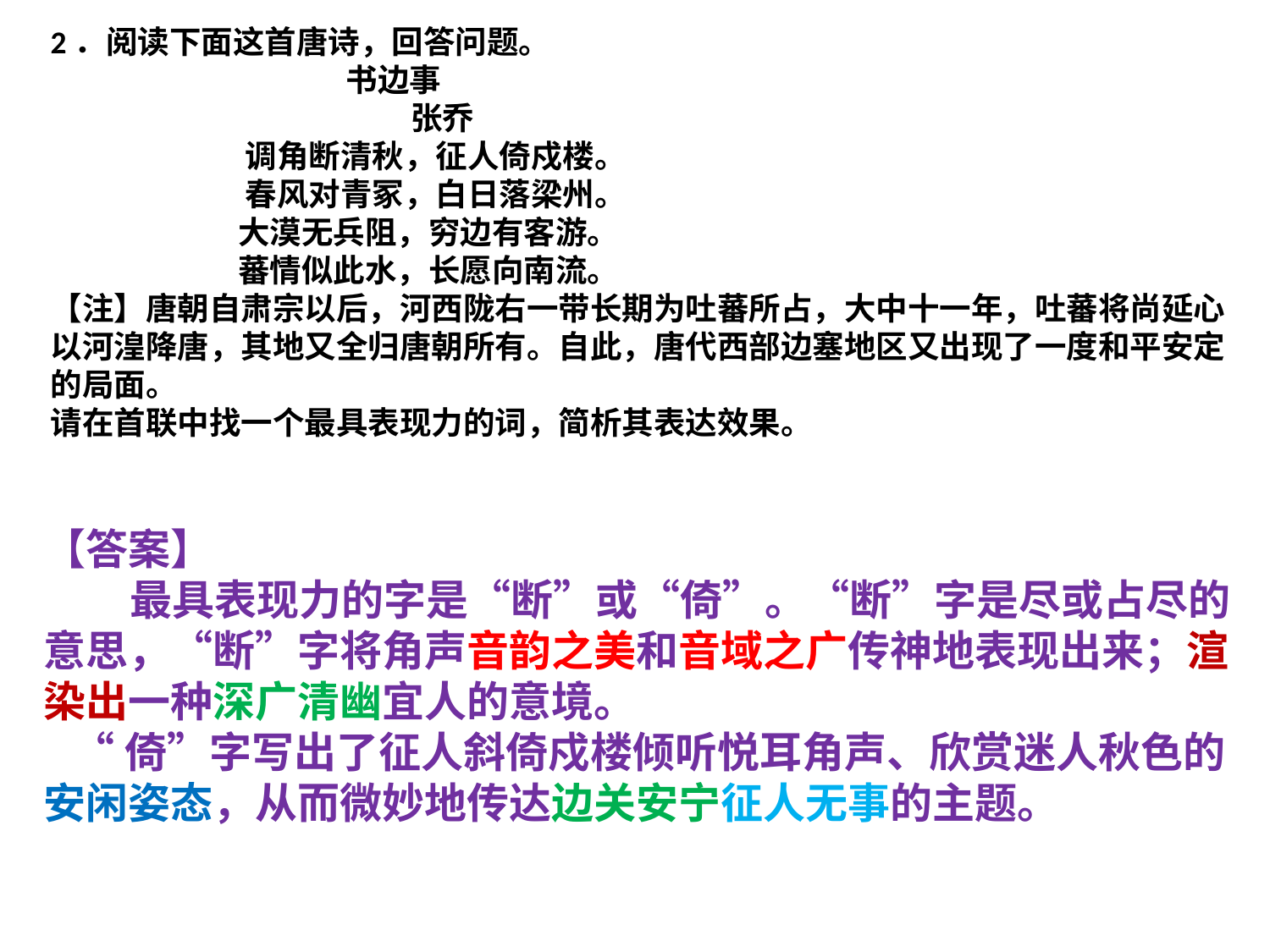

2．阅读下面这首唐诗，回答问题。
                                        书边事
                                                 张乔
                          调角断清秋，征人倚戍楼。
                          春风对青冢，白日落梁州。
                         大漠无兵阻，穷边有客游。
                         蕃情似此水，长愿向南流。
【注】唐朝自肃宗以后，河西陇右一带长期为吐蕃所占，大中十一年，吐蕃将尚延心以河湟降唐，其地又全归唐朝所有。自此，唐代西部边塞地区又出现了一度和平安定的局面。
请在首联中找一个最具表现力的词，简析其表达效果。
【答案】
        最具表现力的字是“断”或“倚”。“断”字是尽或占尽的意思，“断”字将角声音韵之美和音域之广传神地表现出来；渲染出一种深广清幽宜人的意境。
   “倚”字写出了征人斜倚戍楼倾听悦耳角声、欣赏迷人秋色的安闲姿态，从而微妙地传达边关安宁征人无事的主题。